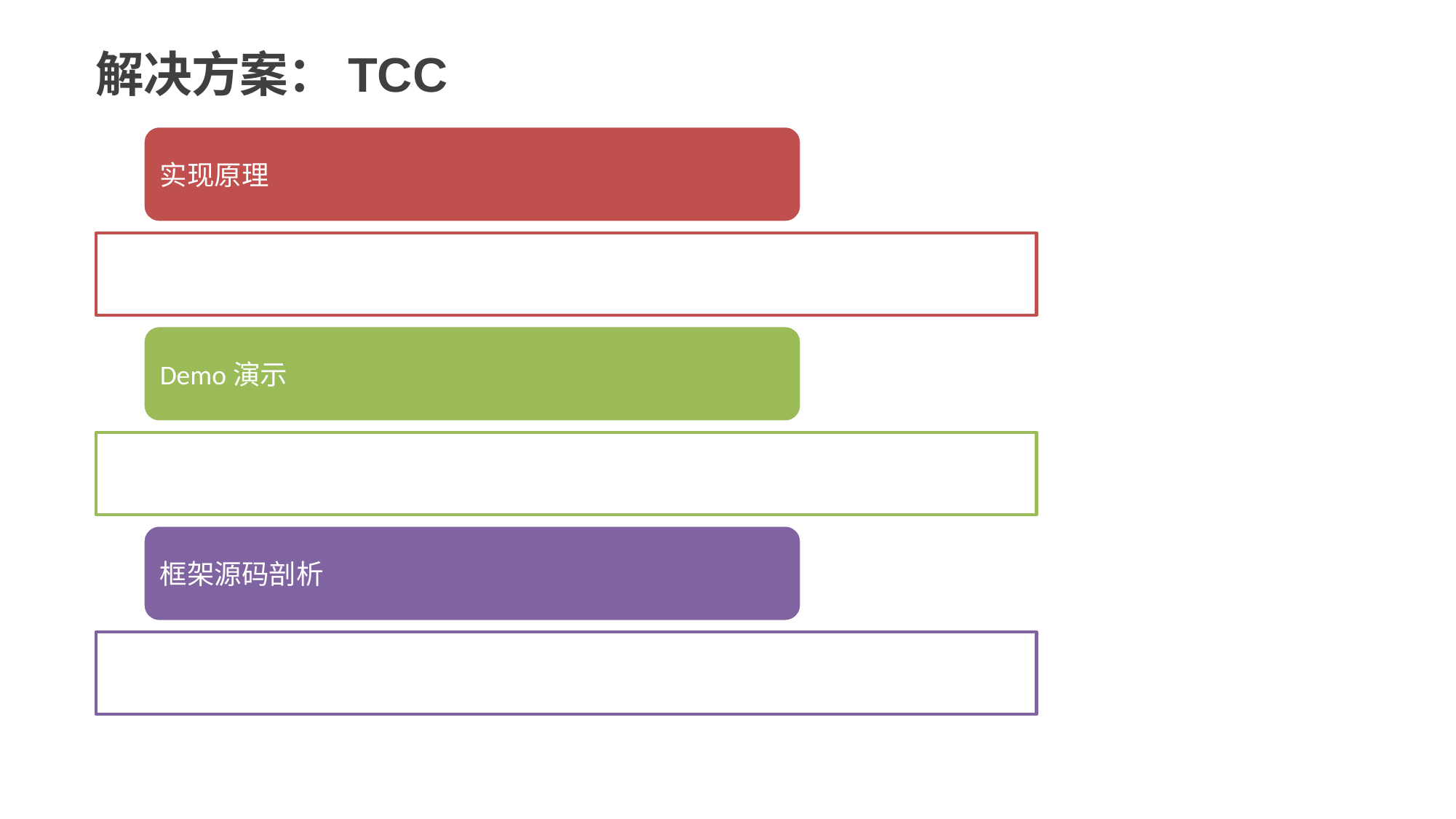

解决方案：TCC
实现原理
Demo演示
框架源码剖析
超级教程系列
《微服务架构的分布式事务解决方案》